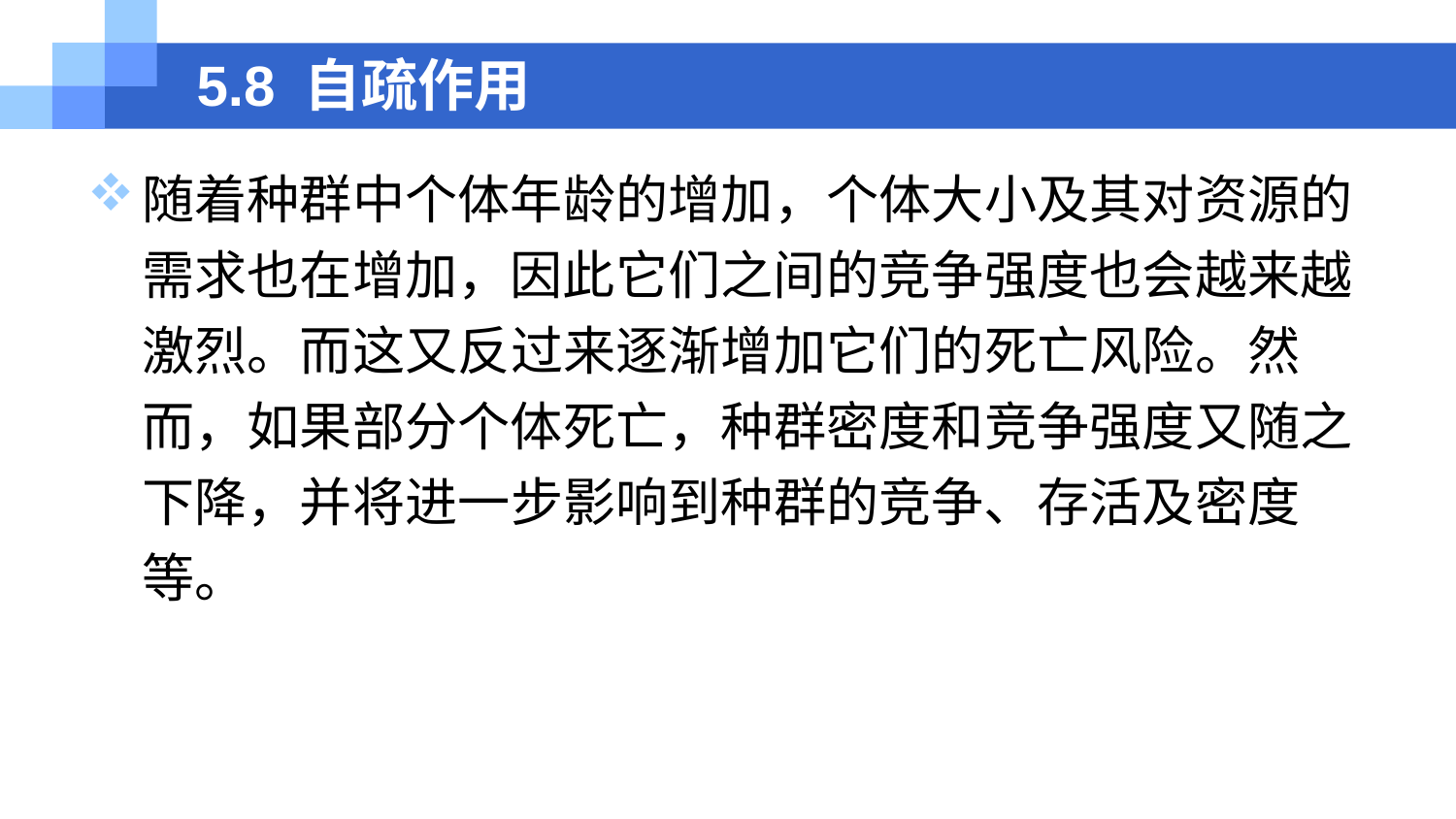

# 5.8 自疏作用
随着种群中个体年龄的增加，个体大小及其对资源的需求也在增加，因此它们之间的竞争强度也会越来越激烈。而这又反过来逐渐增加它们的死亡风险。然而，如果部分个体死亡，种群密度和竞争强度又随之下降，并将进一步影响到种群的竞争、存活及密度等。